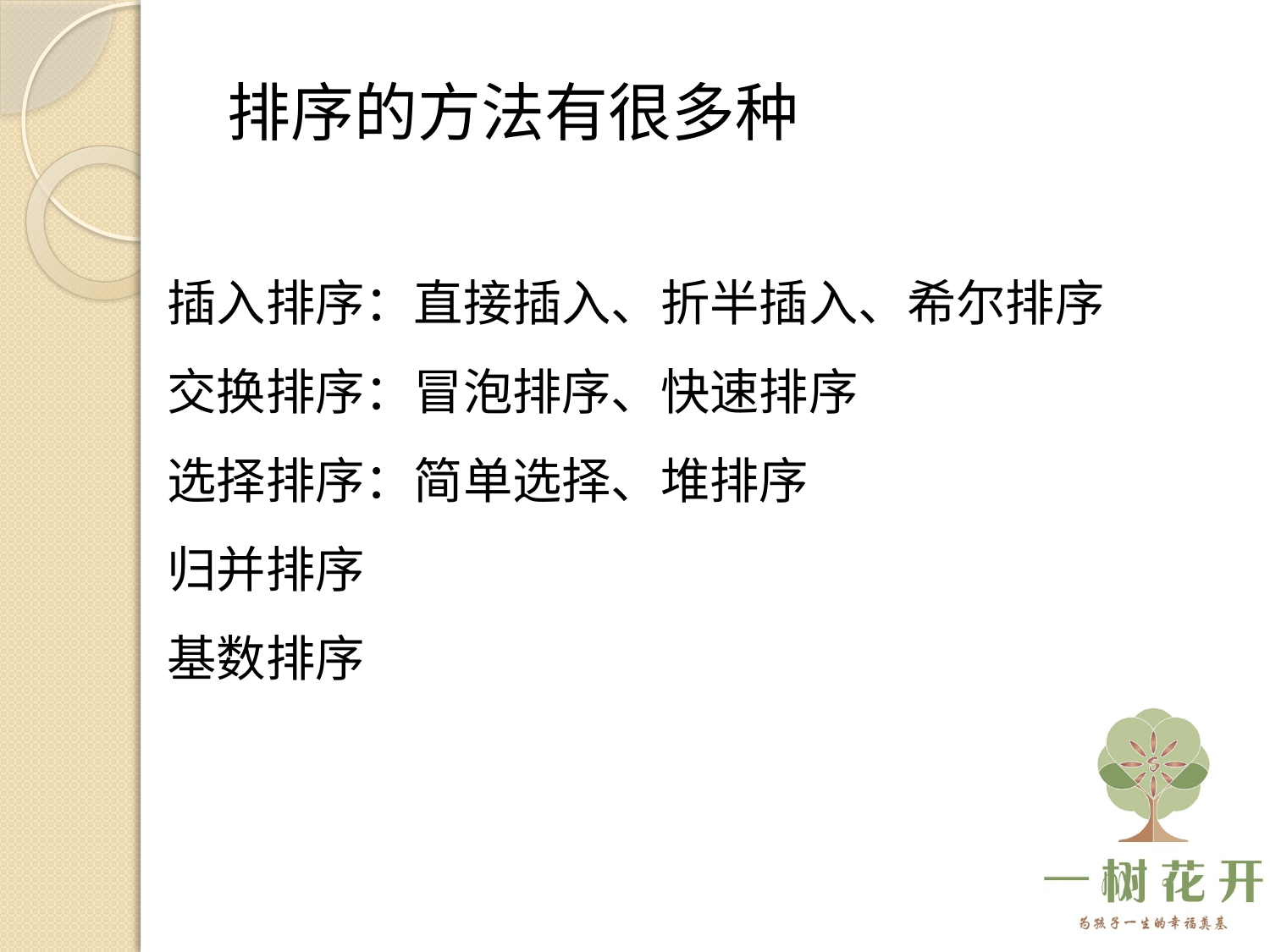

排序的方法有很多种
插入排序：直接插入、折半插入、希尔排序
交换排序：冒泡排序、快速排序
选择排序：简单选择、堆排序
归并排序
基数排序